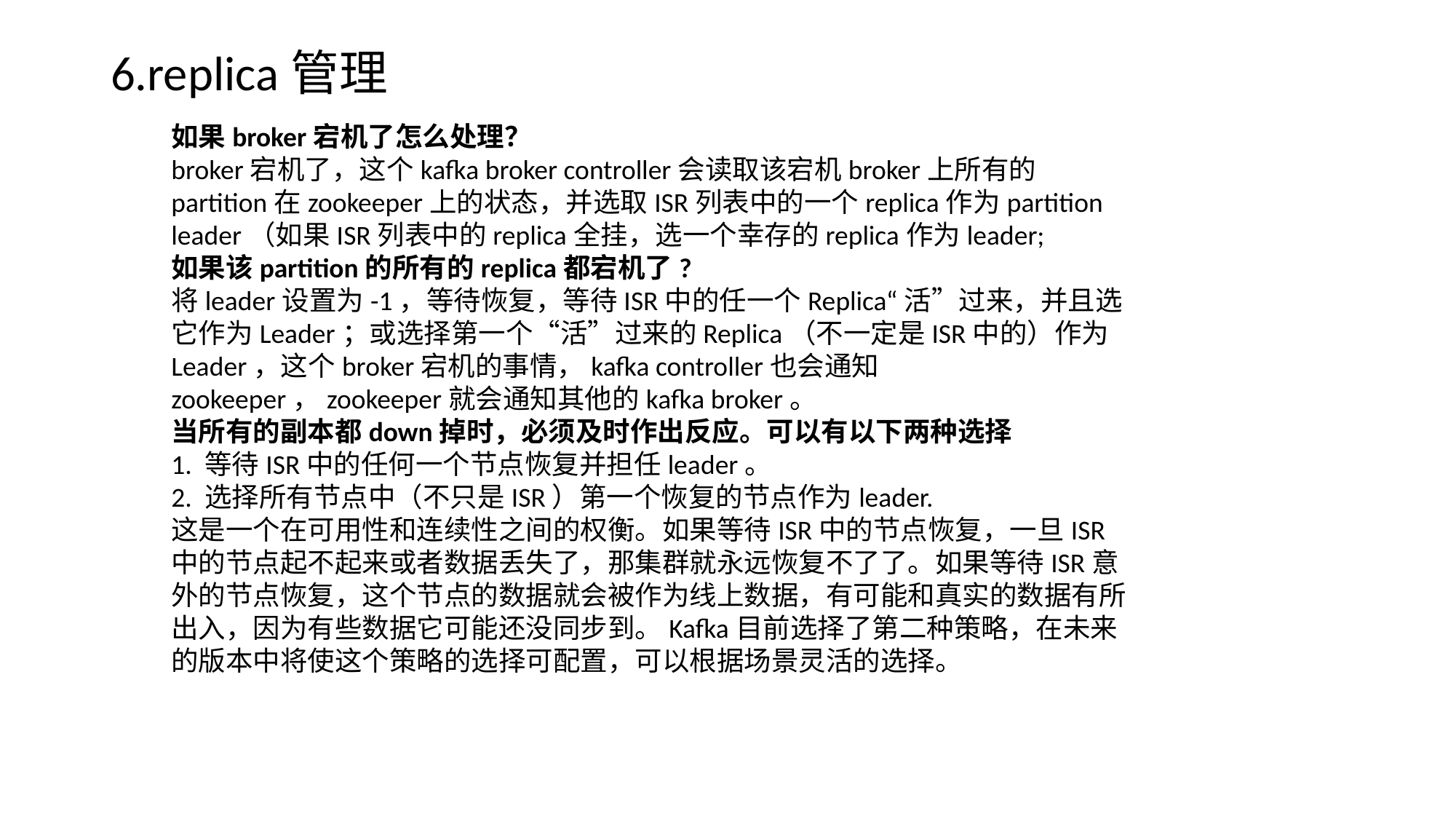

6.replica管理
如果broker宕机了怎么处理？
broker宕机了，这个kafka broker controller会读取该宕机broker上所有的partition在zookeeper上的状态，并选取ISR列表中的一个replica作为partition leader（如果ISR列表中的replica全挂，选一个幸存的replica作为leader;
如果该partition的所有的replica都宕机了?
将leader设置为-1，等待恢复，等待ISR中的任一个Replica“活”过来，并且选它作为Leader；或选择第一个“活”过来的Replica（不一定是ISR中的）作为Leader，这个broker宕机的事情，kafka controller也会通知zookeeper，zookeeper就会通知其他的kafka broker。
当所有的副本都down掉时，必须及时作出反应。可以有以下两种选择
1. 等待ISR中的任何一个节点恢复并担任leader。
2. 选择所有节点中（不只是ISR）第一个恢复的节点作为leader.
这是一个在可用性和连续性之间的权衡。如果等待ISR中的节点恢复，一旦ISR中的节点起不起来或者数据丢失了，那集群就永远恢复不了了。如果等待ISR意外的节点恢复，这个节点的数据就会被作为线上数据，有可能和真实的数据有所出入，因为有些数据它可能还没同步到。Kafka目前选择了第二种策略，在未来的版本中将使这个策略的选择可配置，可以根据场景灵活的选择。